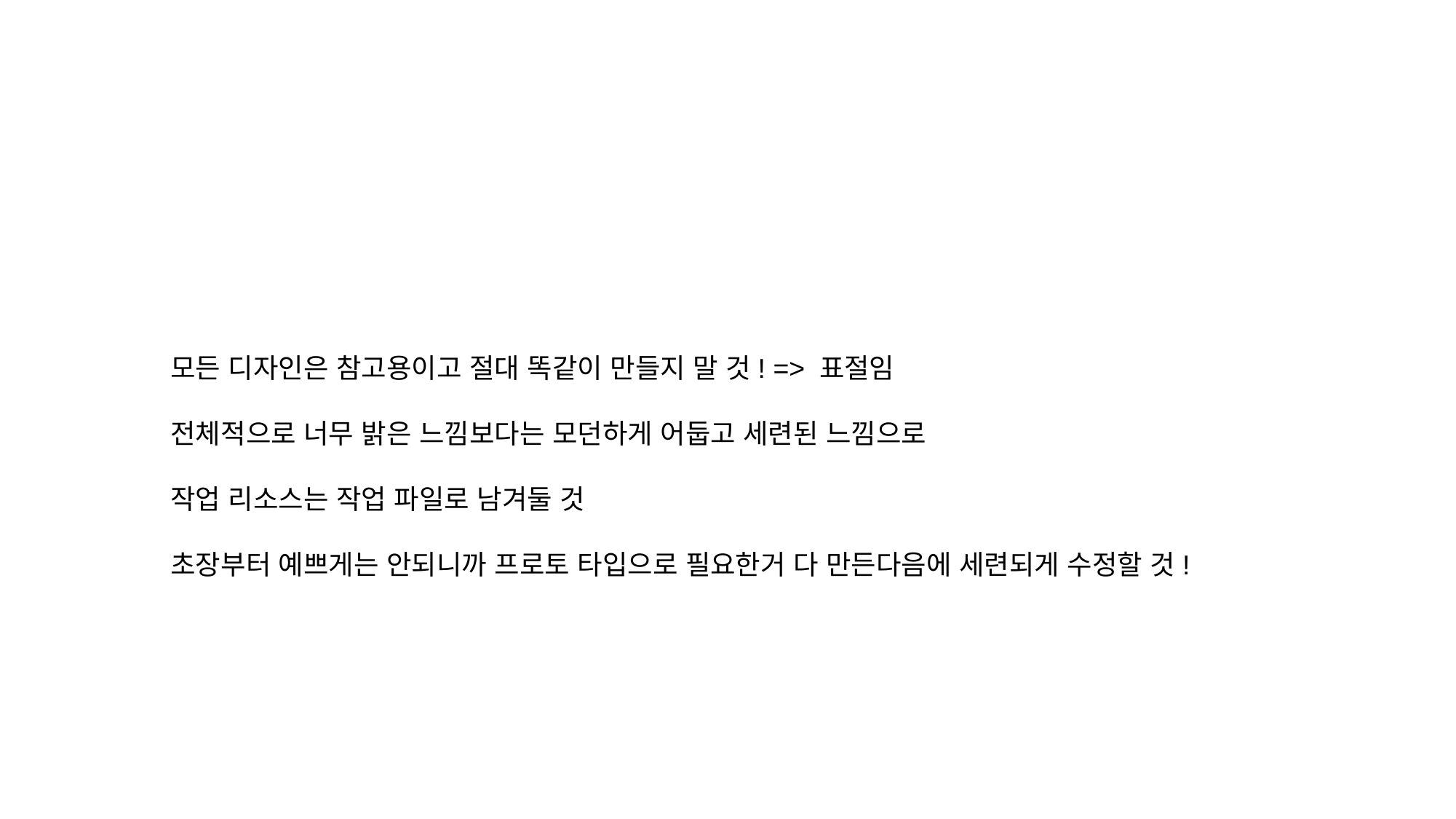

모든 디자인은 참고용이고 절대 똑같이 만들지 말 것! => 표절임

전체적으로 너무 밝은 느낌보다는 모던하게 어둡고 세련된 느낌으로

작업 리소스는 작업 파일로 남겨둘 것

초장부터 예쁘게는 안되니까 프로토 타입으로 필요한거 다 만든다음에 세련되게 수정할 것!